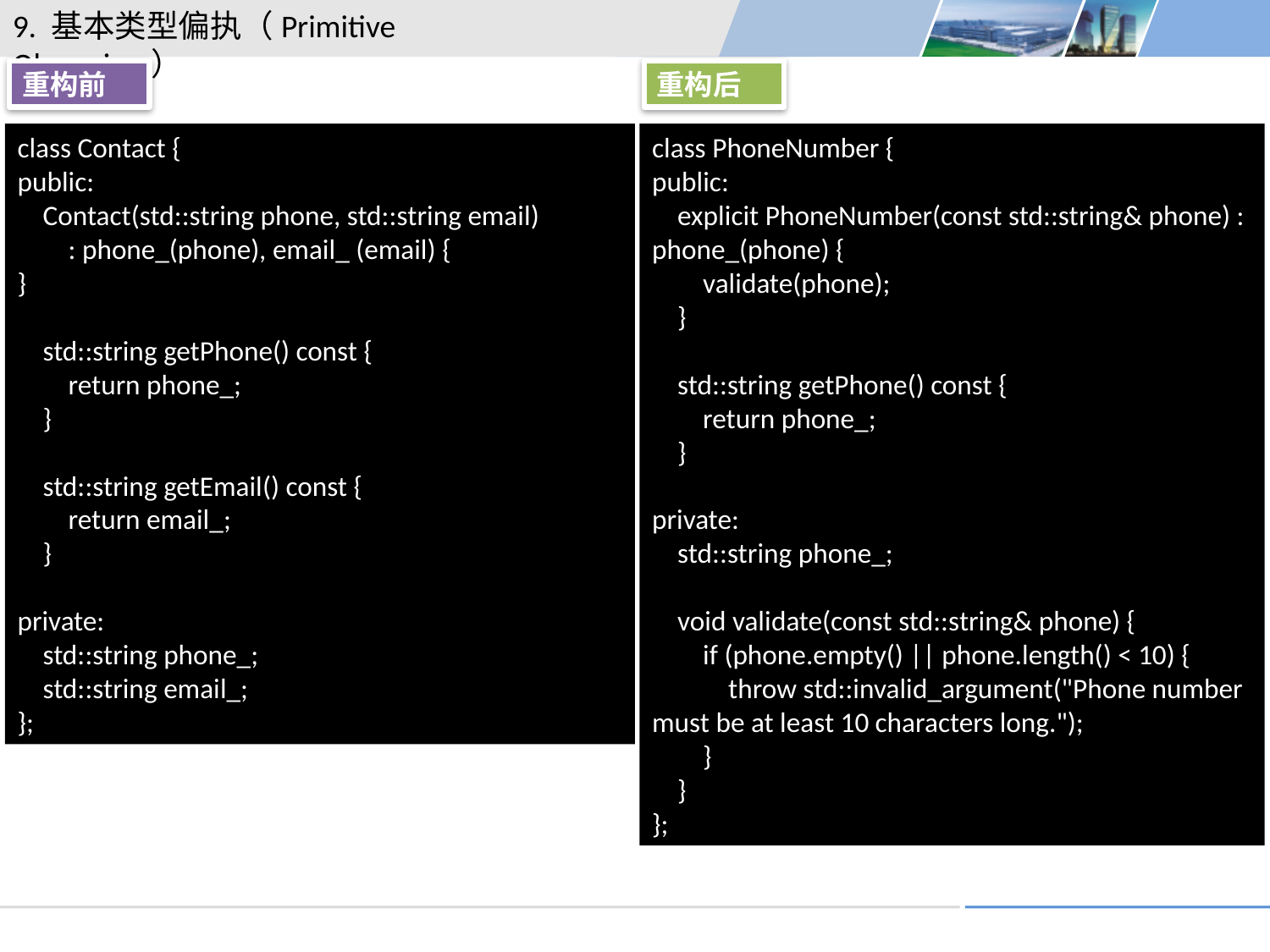

9. 基本类型偏执（Primitive Obsession）
重构前
重构后
class Contact {
public:
    Contact(std::string phone, std::string email)
        : phone_(phone), email_ (email) {
}

    std::string getPhone() const {
        return phone_;
    }

    std::string getEmail() const {
        return email_;
    }

private:
    std::string phone_;
    std::string email_;
};
class PhoneNumber {
public:
    explicit PhoneNumber(const std::string& phone) : phone_(phone) {
        validate(phone);
    }

    std::string getPhone() const {
        return phone_;
    }

private:
    std::string phone_;

    void validate(const std::string& phone) {
        if (phone.empty() || phone.length() < 10) {
            throw std::invalid_argument("Phone number must be at least 10 characters long.");
        }
    }
};